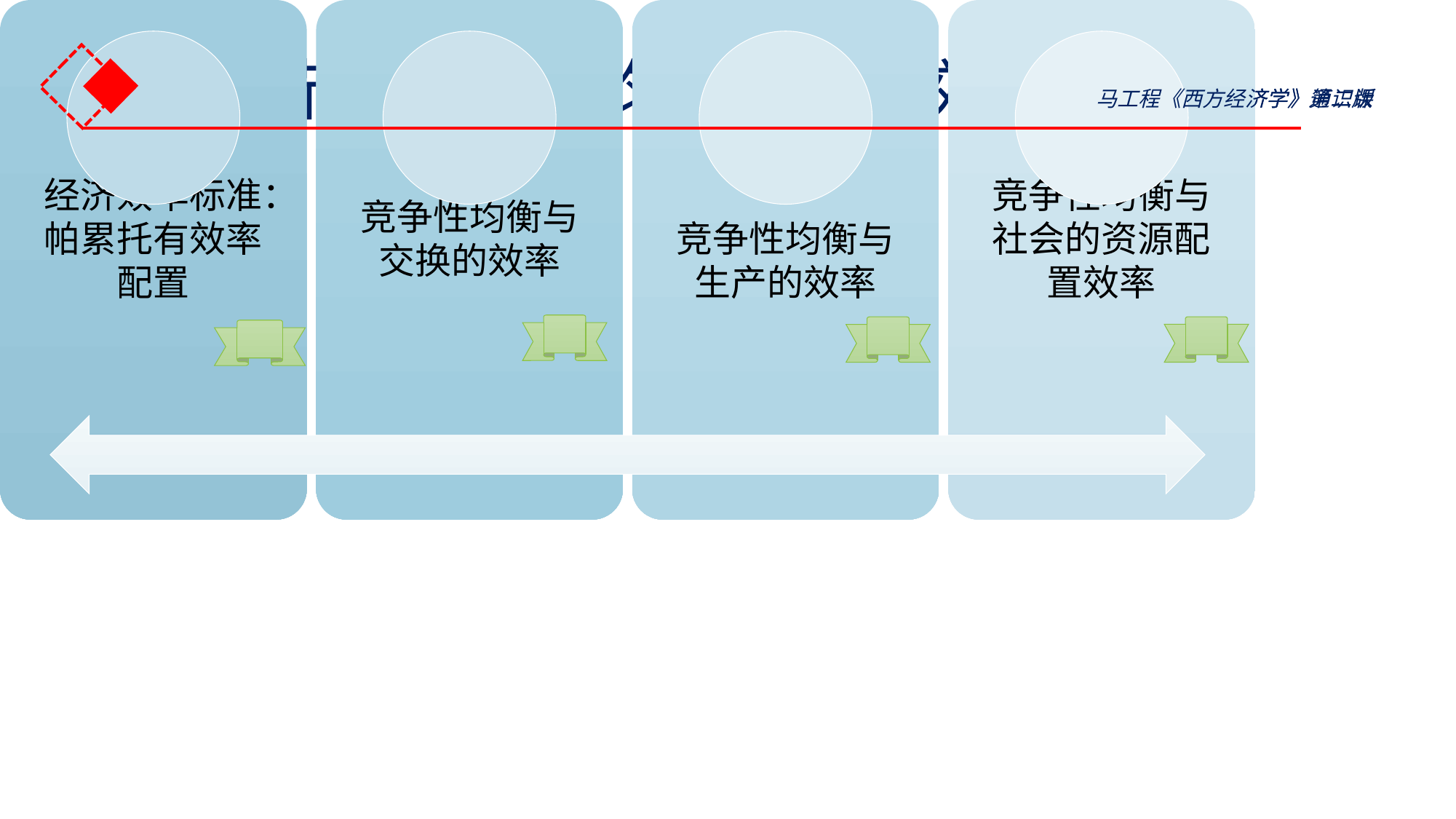

# 第二节   竞争性均衡与经济效率

马工程《西方经济学》第二版

经济效率标准：帕累托有效率配置
竞争性均衡与交换的效率
竞争性均衡与生产的效率
竞争性均衡与社会的资源配置效率